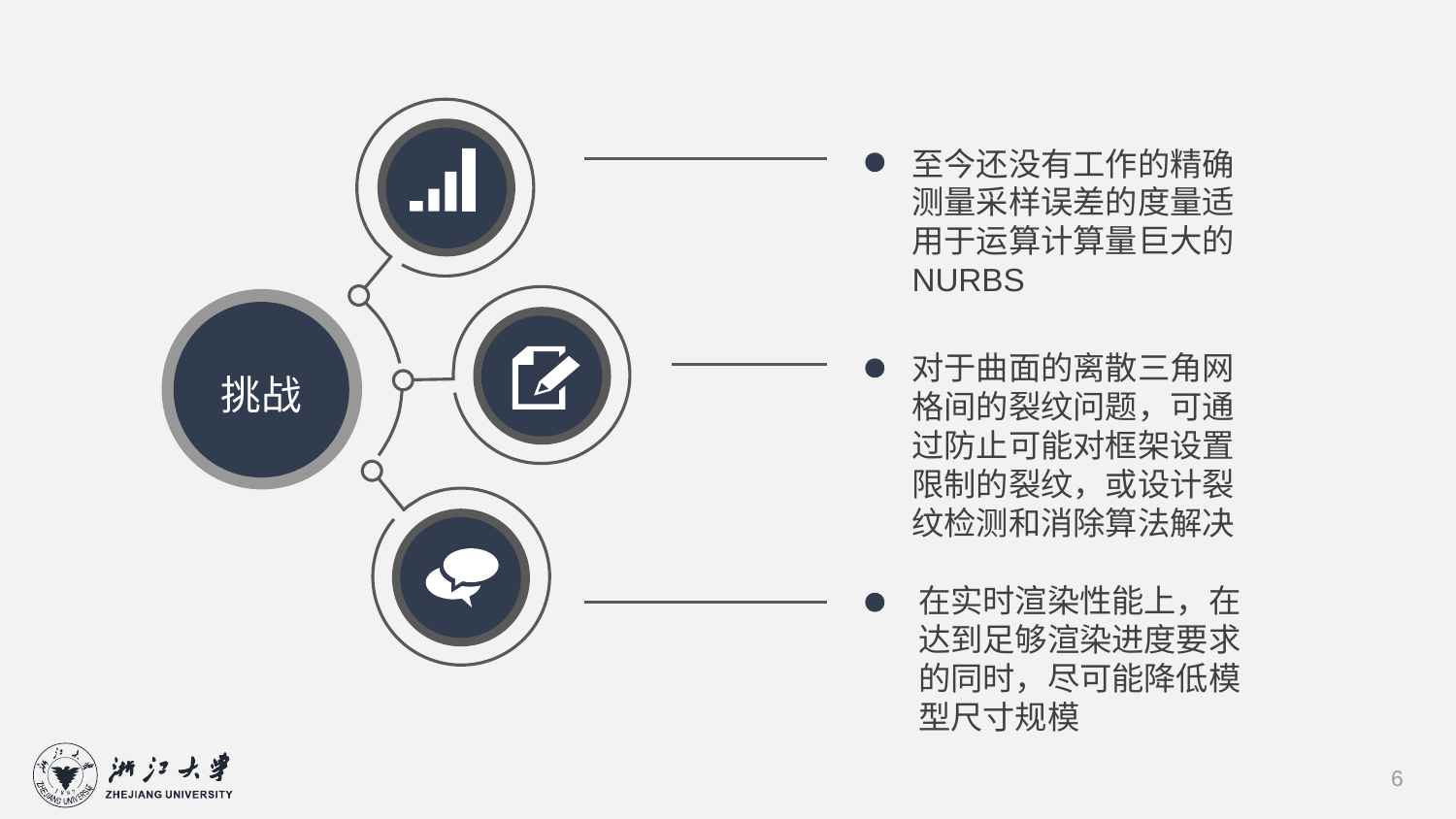

至今还没有工作的精确测量采样误差的度量适用于运算计算量巨大的NURBS

对于曲面的离散三角网格间的裂纹问题，可通过防止可能对框架设置限制的裂纹，或设计裂纹检测和消除算法解决
挑战

在实时渲染性能上，在达到足够渲染进度要求的同时，尽可能降低模型尺寸规模

6